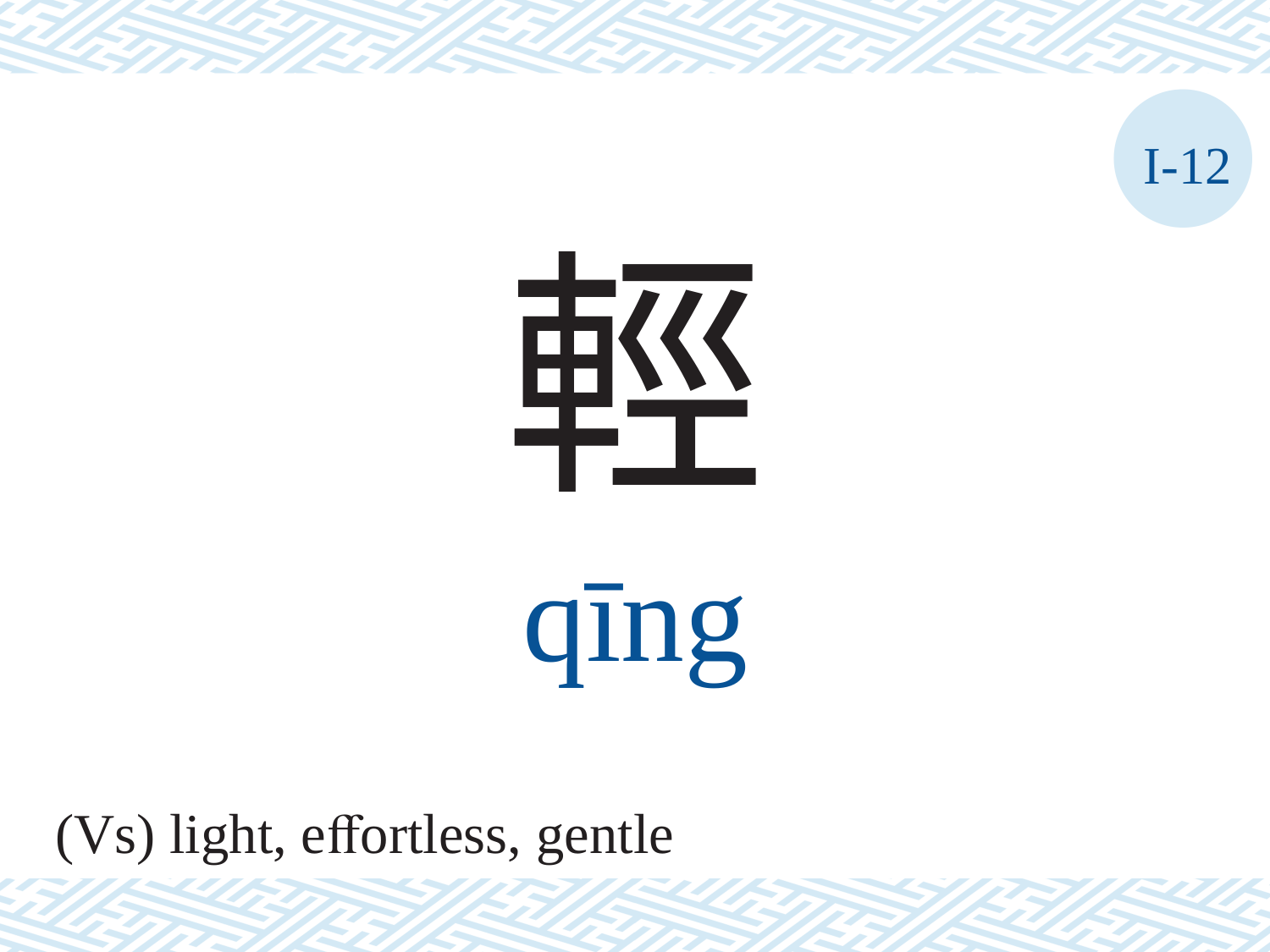

I-12
輕
qīng
(Vs) light, eﬀortless, gentle